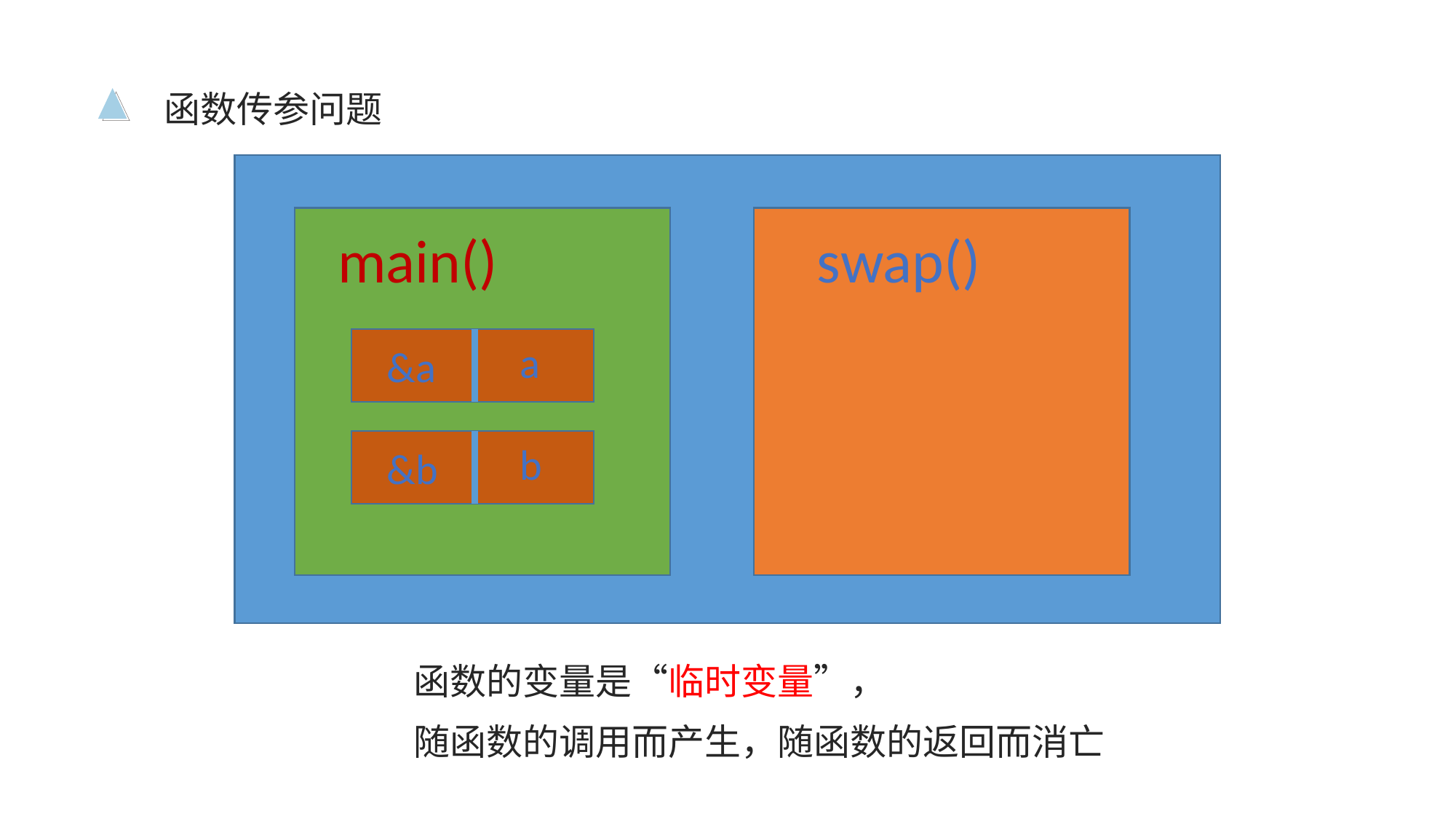

函数传参问题

main()
swap()

a
&a

b
&b
函数的变量是“临时变量”，
随函数的调用而产生，随函数的返回而消亡